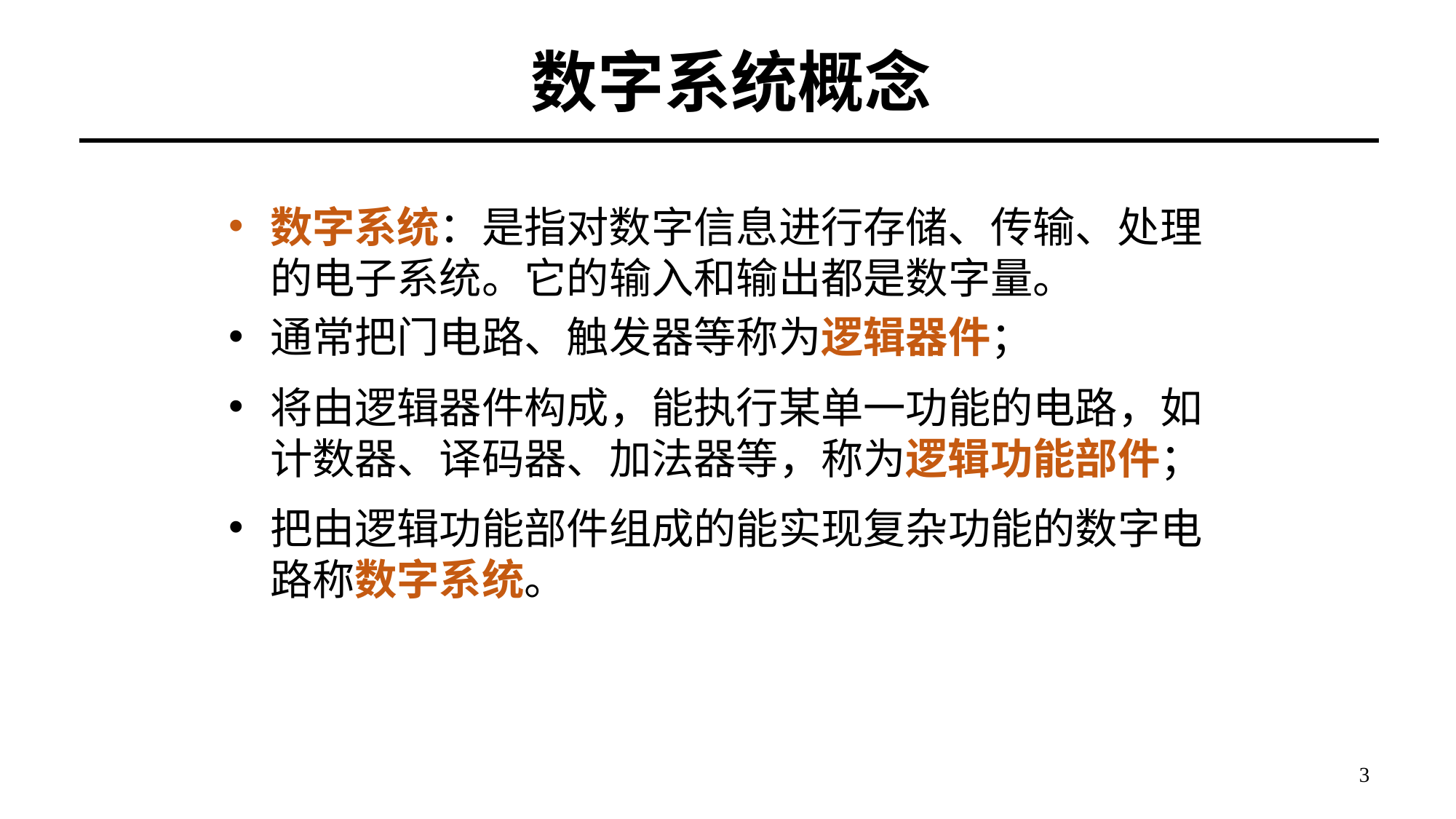

# 数字系统概念
数字系统：是指对数字信息进行存储、传输、处理的电子系统。它的输入和输出都是数字量。
通常把门电路、触发器等称为逻辑器件；
将由逻辑器件构成，能执行某单一功能的电路，如计数器、译码器、加法器等，称为逻辑功能部件；
把由逻辑功能部件组成的能实现复杂功能的数字电路称数字系统。

3